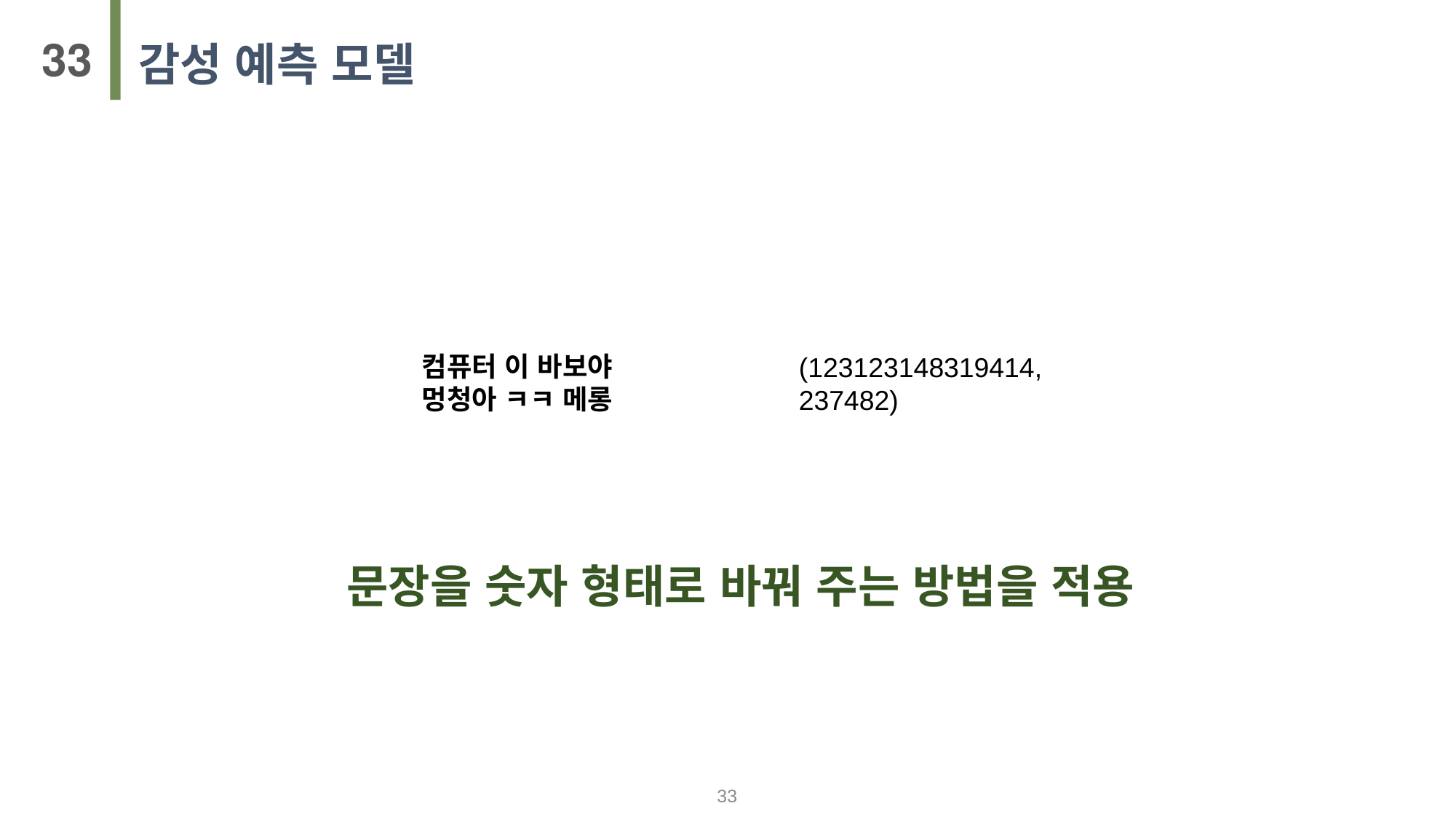

33
감성 예측 모델

컴퓨터 이 바보야
멍청아 ㅋㅋ 메롱
(123123148319414,
237482)
문장을 숫자 형태로 바꿔 주는 방법을 적용
33